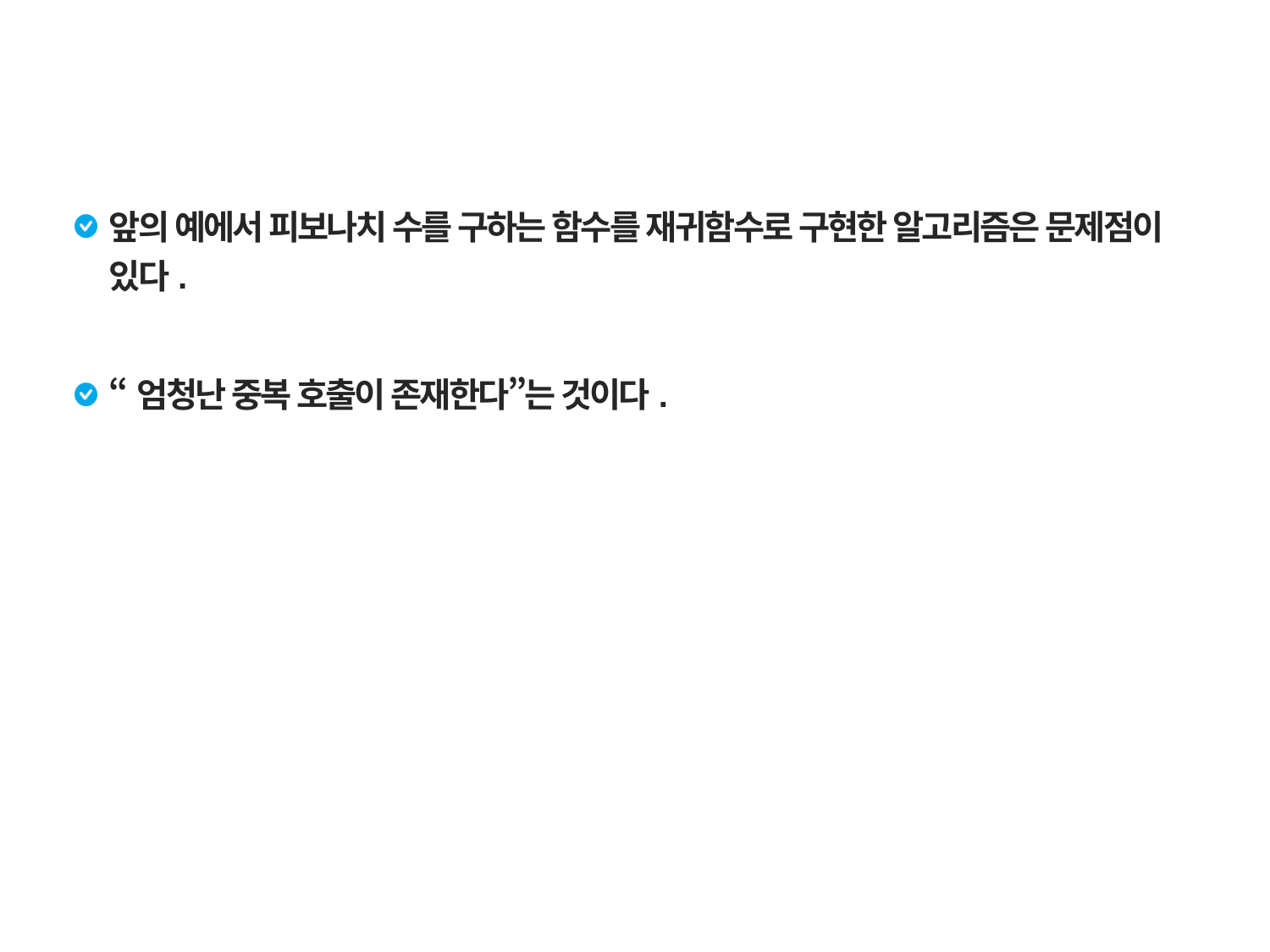

Memoization
앞의 예에서 피보나치 수를 구하는 함수를 재귀함수로 구현한 알고리즘은 문제점이 있다.

“엄청난 중복 호출이 존재한다”는 것이다.